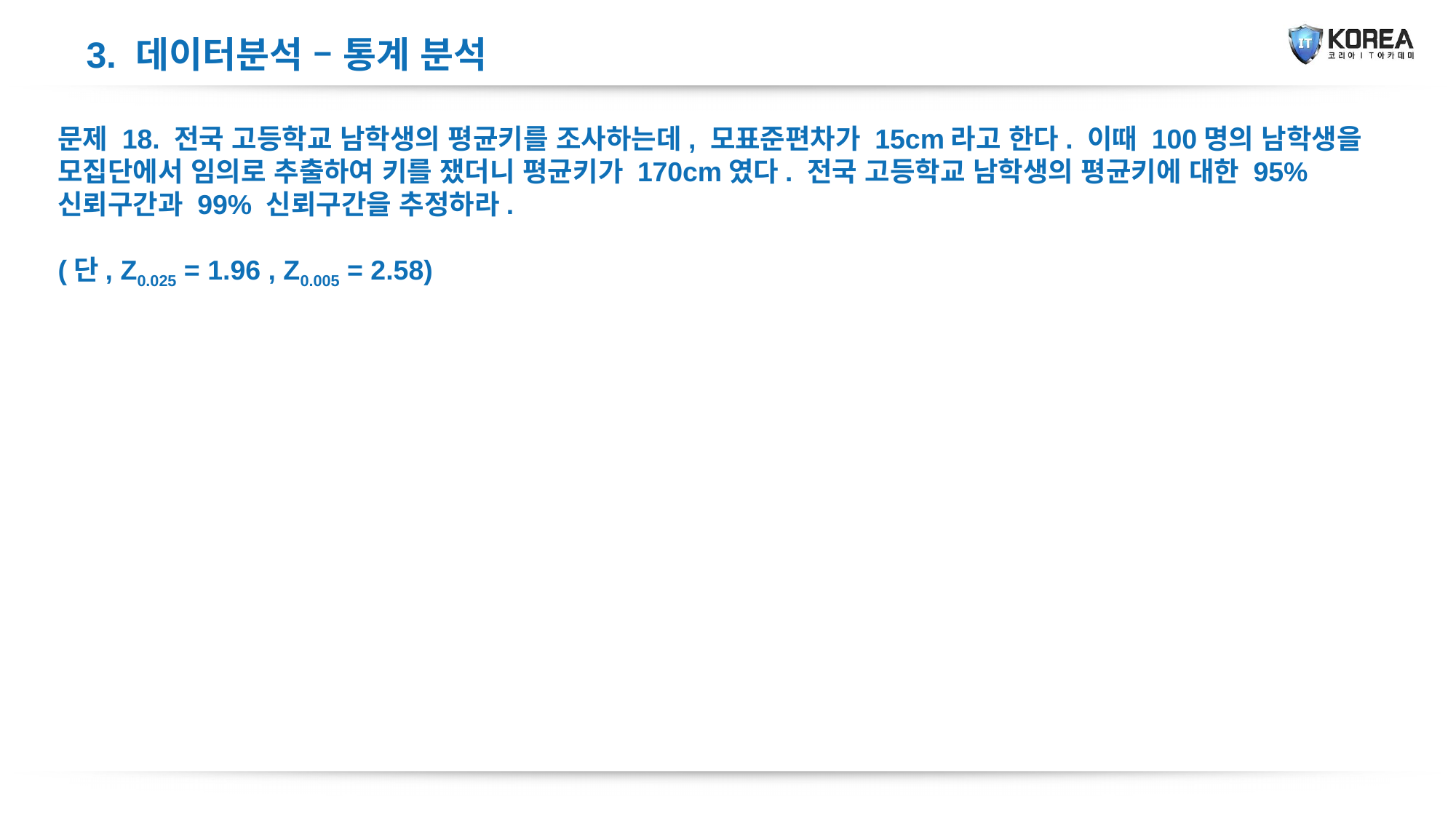

3. 데이터분석 – 통계 분석
문제 18. 전국 고등학교 남학생의 평균키를 조사하는데, 모표준편차가 15cm라고 한다. 이때 100명의 남학생을 모집단에서 임의로 추출하여 키를 쟀더니 평균키가 170cm였다. 전국 고등학교 남학생의 평균키에 대한 95% 신뢰구간과 99% 신뢰구간을 추정하라.

(단, Z0.025 = 1.96 , Z0.005 = 2.58)